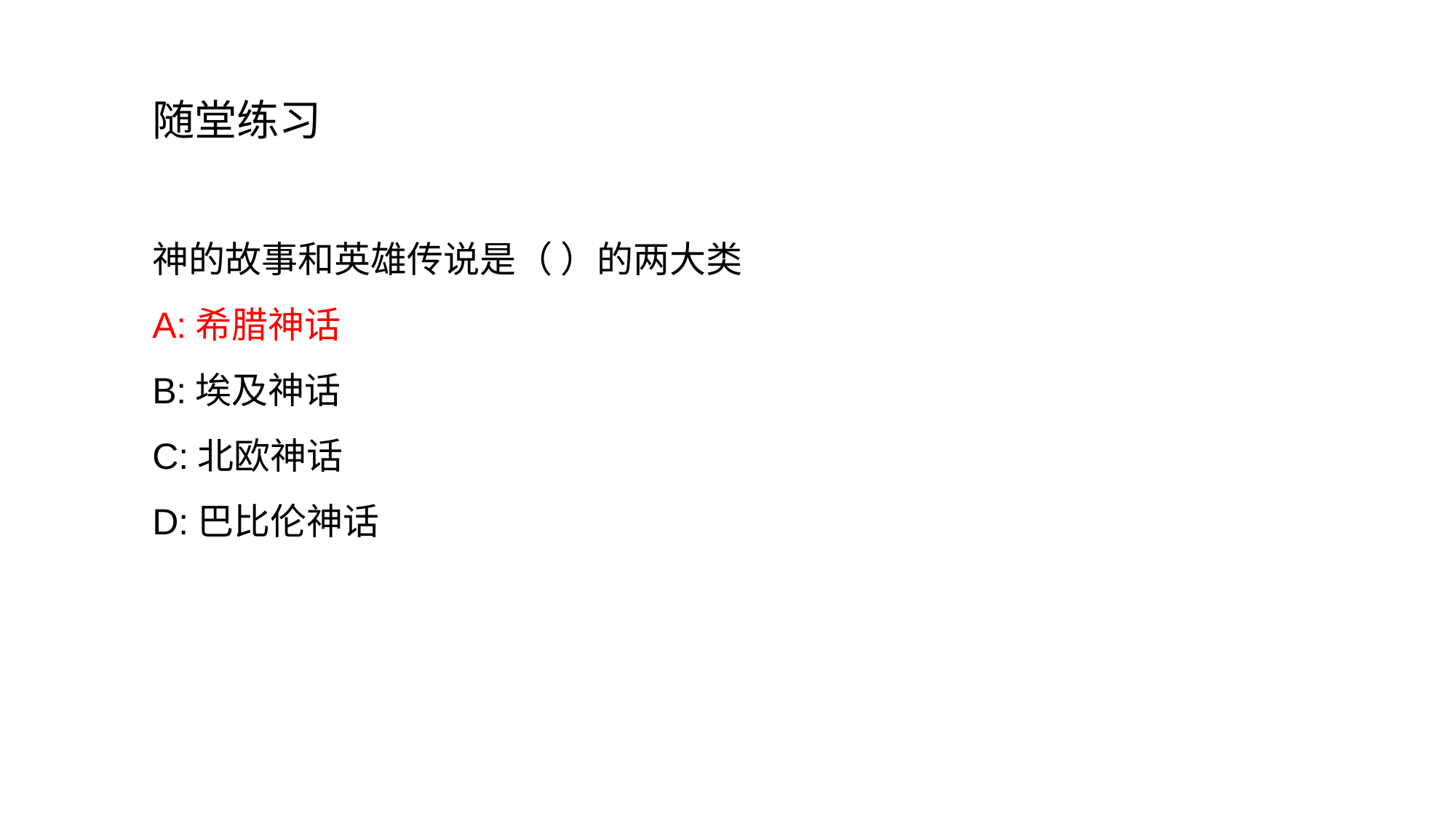

随堂练习
神的故事和英雄传说是（ ）的两大类
A:希腊神话
B:埃及神话
C:北欧神话
D:巴比伦神话